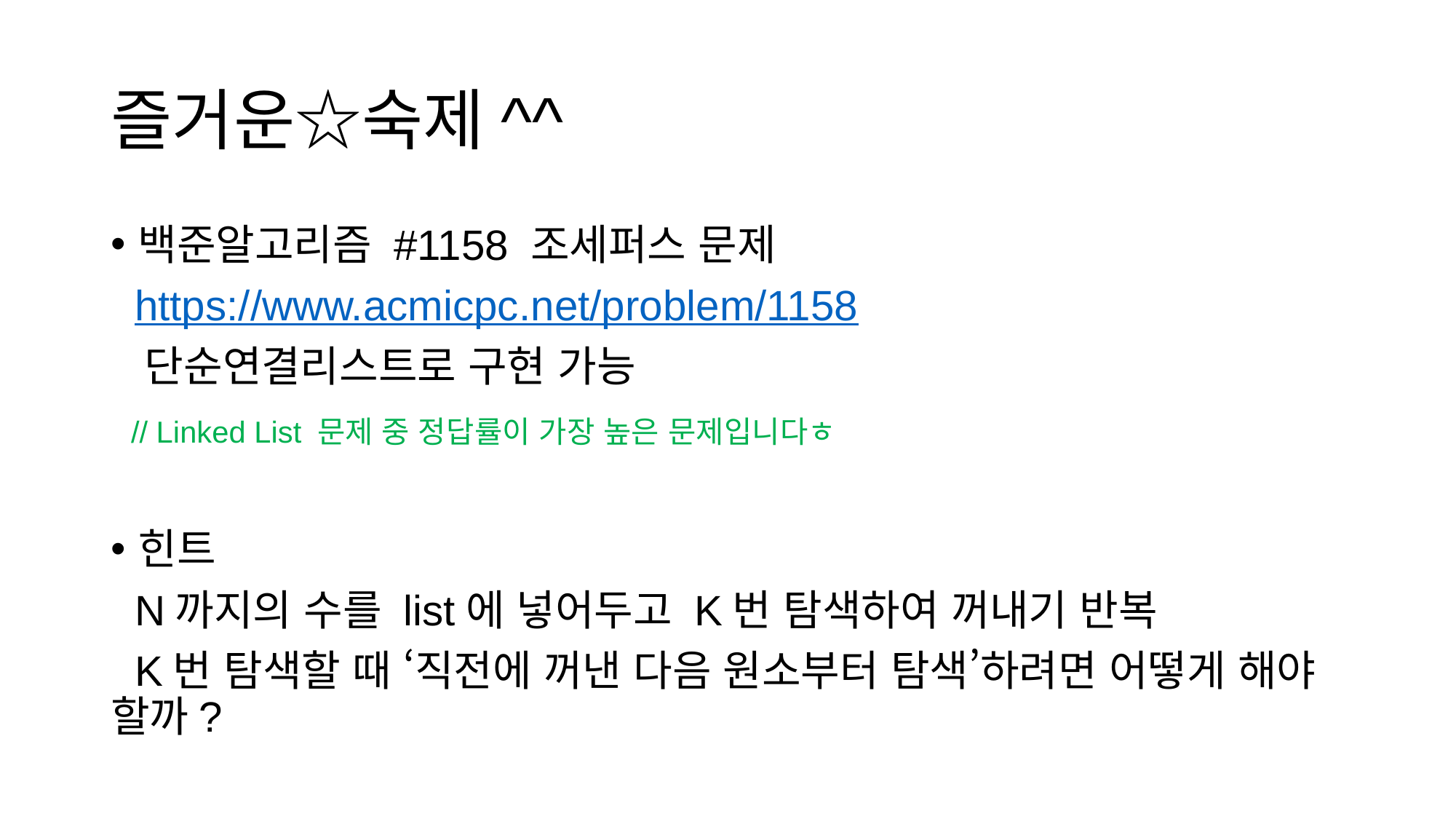

# 즐거운☆숙제^^
백준알고리즘 #1158 조세퍼스 문제
  https://www.acmicpc.net/problem/1158
  단순연결리스트로 구현 가능
  // Linked List 문제 중 정답률이 가장 높은 문제입니다ㅎ

힌트
  N까지의 수를 list에 넣어두고 K번 탐색하여 꺼내기 반복
  K번 탐색할 때 ‘직전에 꺼낸 다음 원소부터 탐색’하려면 어떻게 해야 할까?